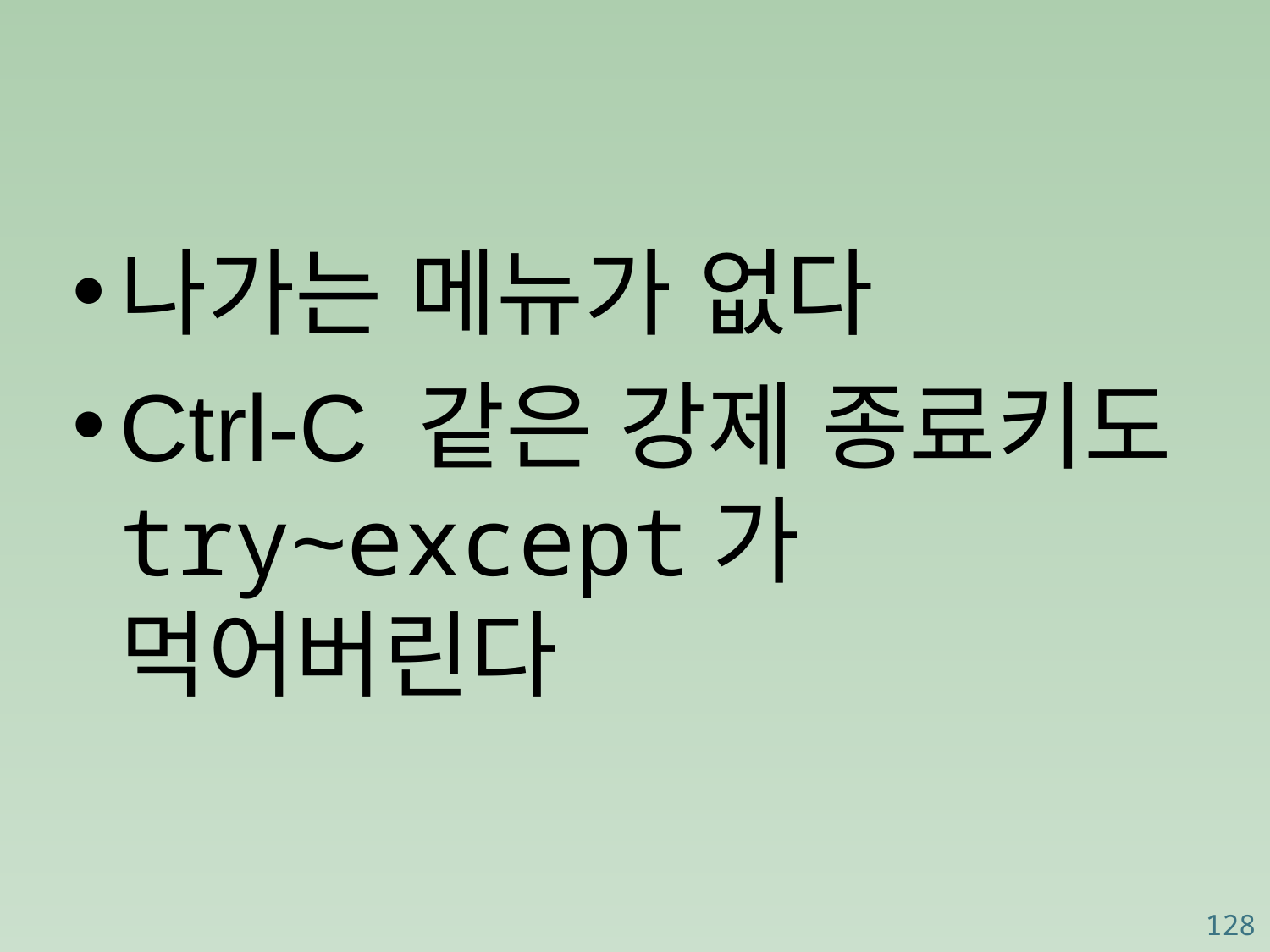

나가는 메뉴가 없다
Ctrl-C 같은 강제 종료키도 try~except가 먹어버린다
128